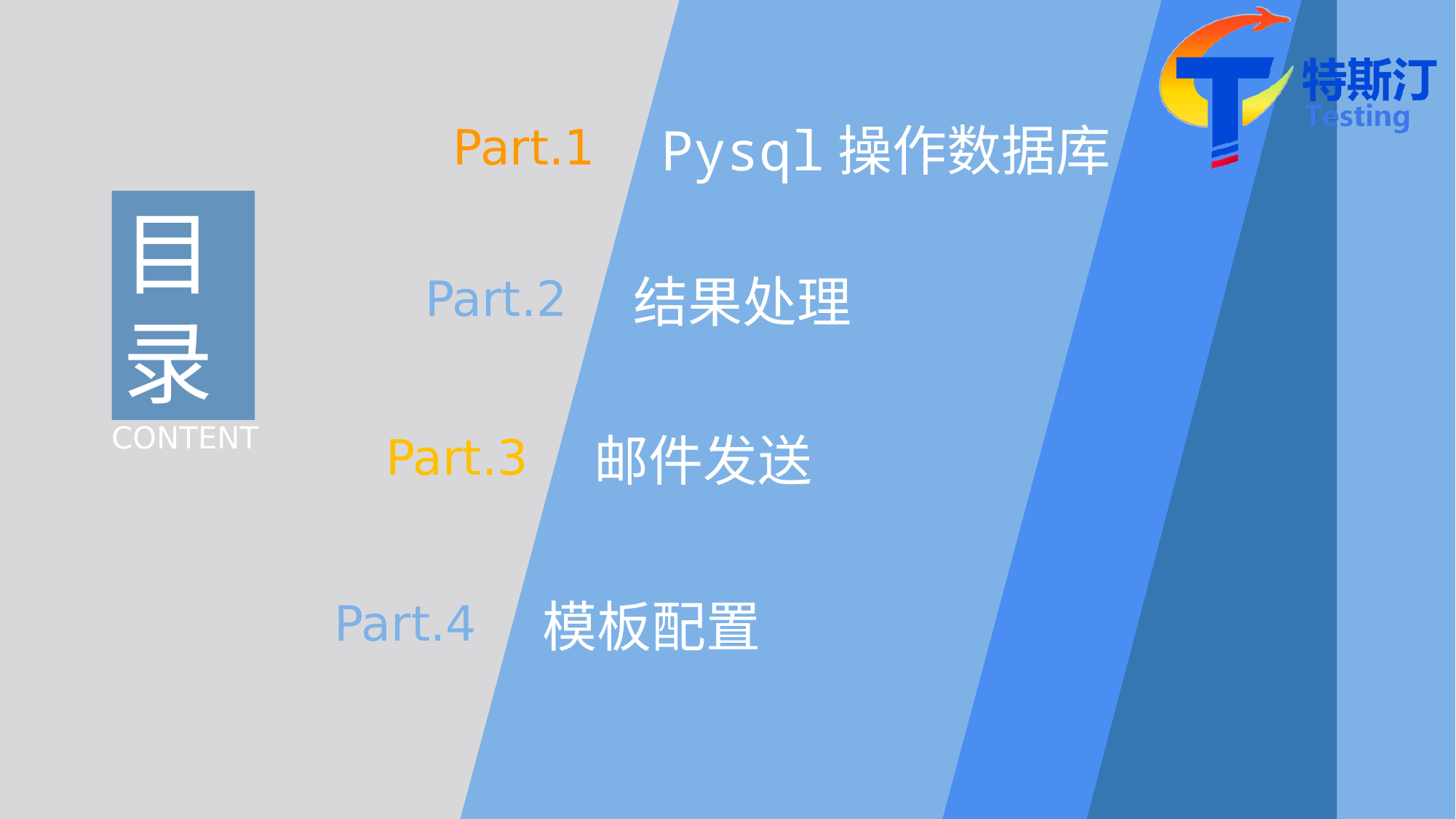

Part.1
Pysql操作数据库
目
录
CONTENT
Part.2
结果处理
Part.3
邮件发送
Part.4
模板配置